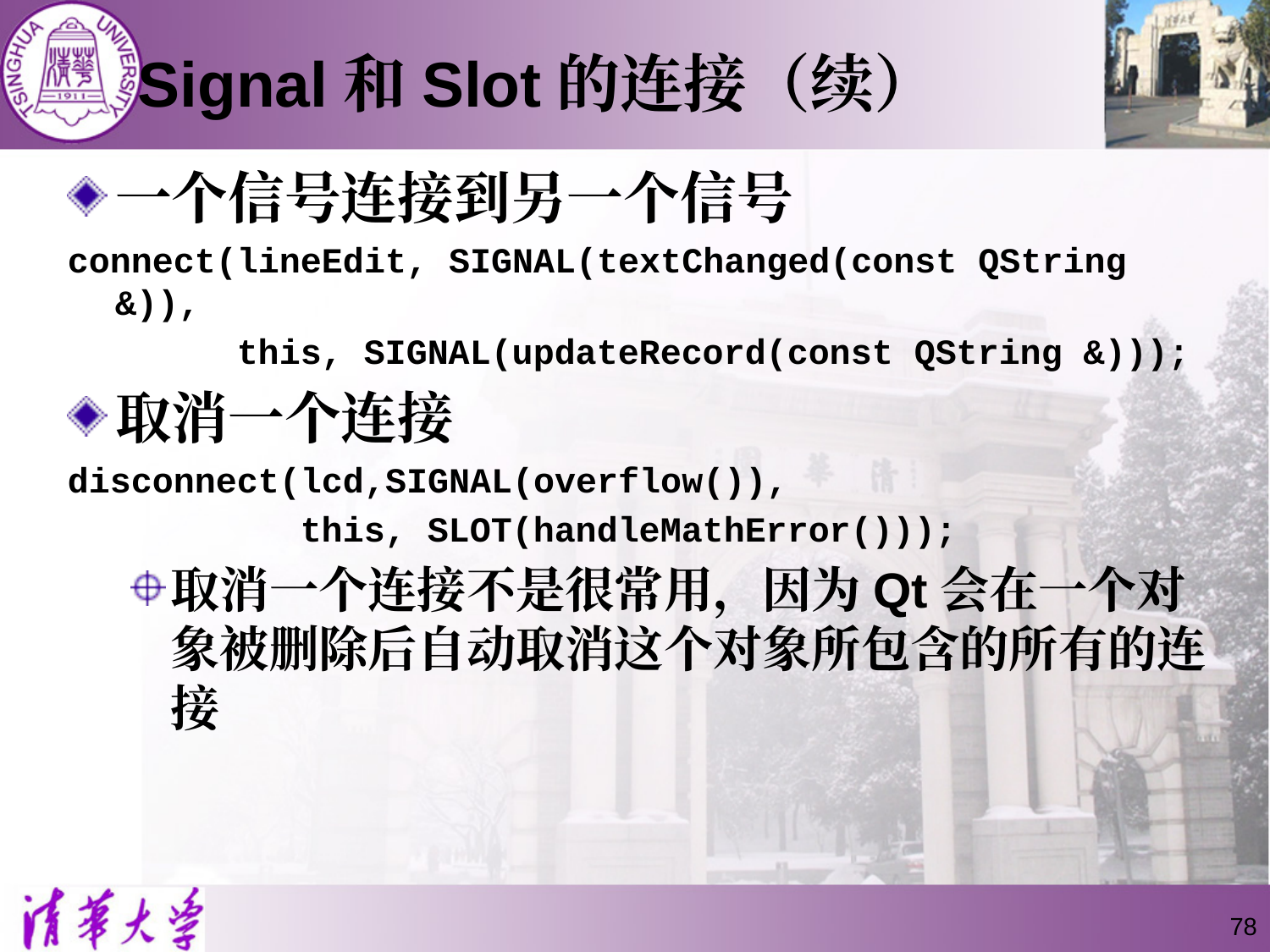

# Signal和Slot的连接（续）
一个信号连接到另一个信号
connect(lineEdit, SIGNAL(textChanged(const QString &)),
        this, SIGNAL(updateRecord(const QString &)));
取消一个连接
disconnect(lcd,SIGNAL(overflow()),
           this, SLOT(handleMathError()));
取消一个连接不是很常用，因为Qt会在一个对象被删除后自动取消这个对象所包含的所有的连接
78